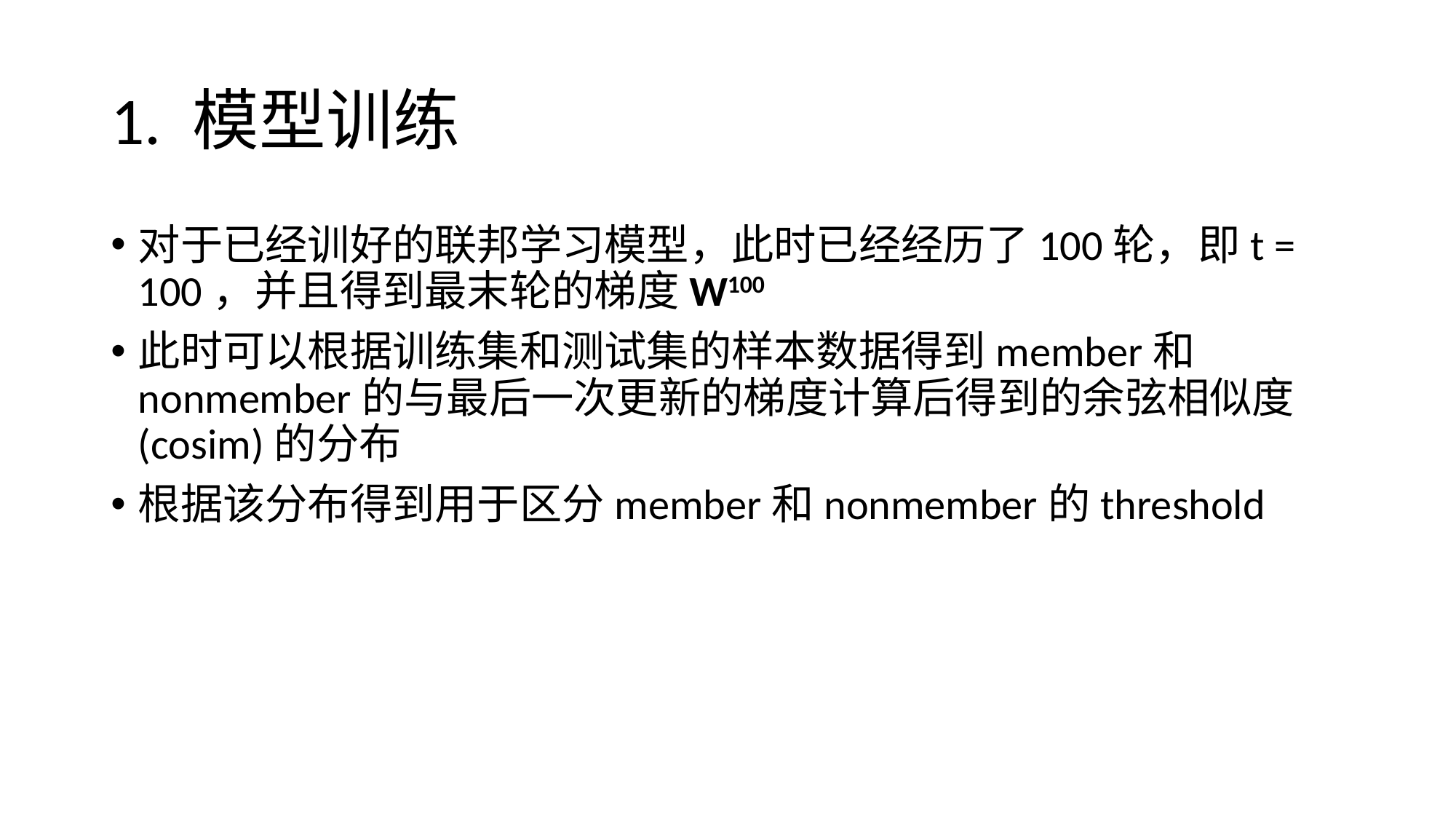

# 1. 模型训练
对于已经训好的联邦学习模型，此时已经经历了100轮，即t = 100，并且得到最末轮的梯度W100
此时可以根据训练集和测试集的样本数据得到member和nonmember的与最后一次更新的梯度计算后得到的余弦相似度(cosim)的分布
根据该分布得到用于区分member和nonmember的threshold